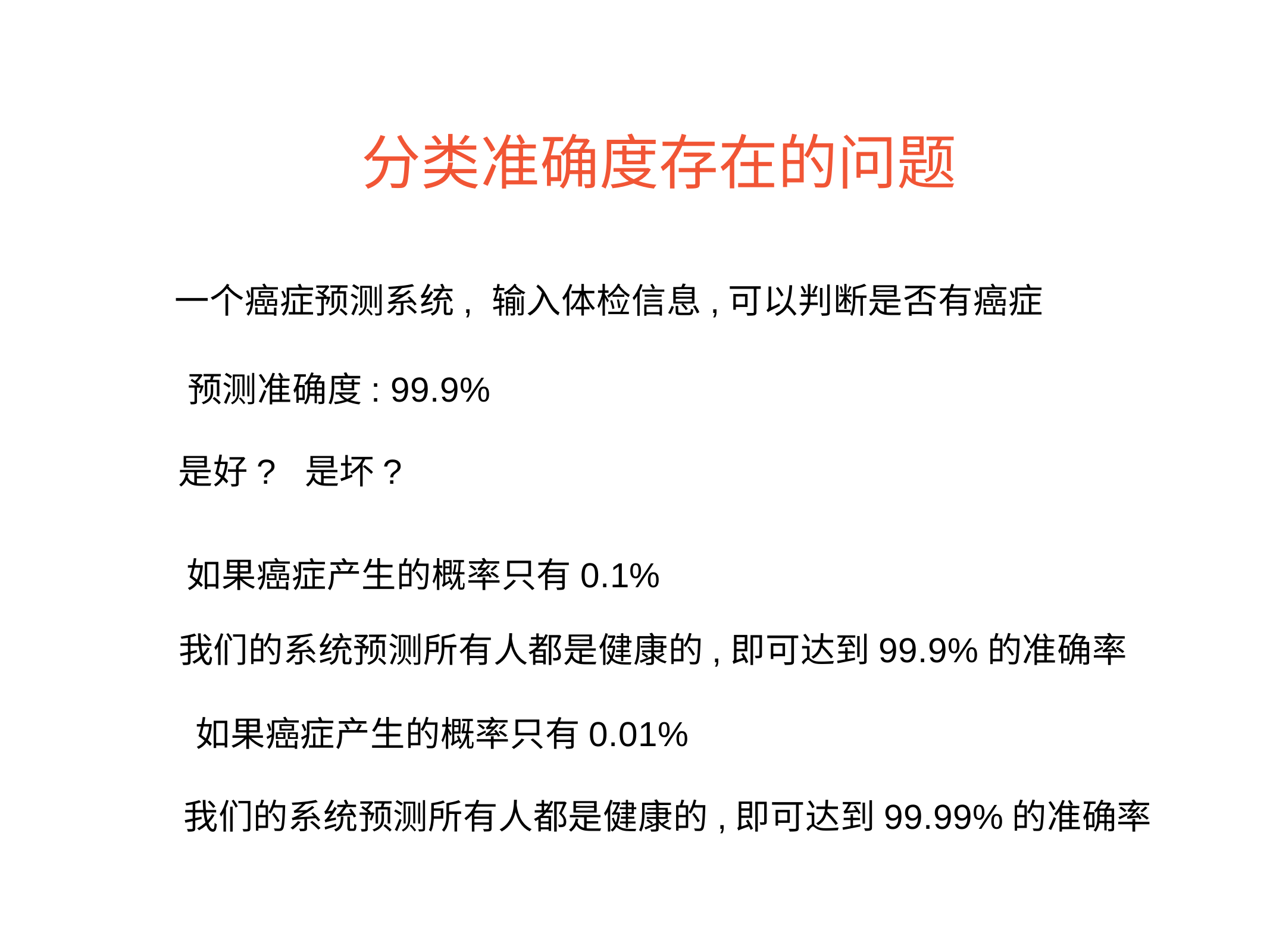

分类准确度存在的问题
一个癌症预测系统, 输入体检信息,可以判断是否有癌症
预测准确度: 99.9%
是好?  是坏?
如果癌症产生的概率只有0.1%
我们的系统预测所有人都是健康的,即可达到99.9%的准确率
如果癌症产生的概率只有0.01%
我们的系统预测所有人都是健康的,即可达到99.99%的准确率